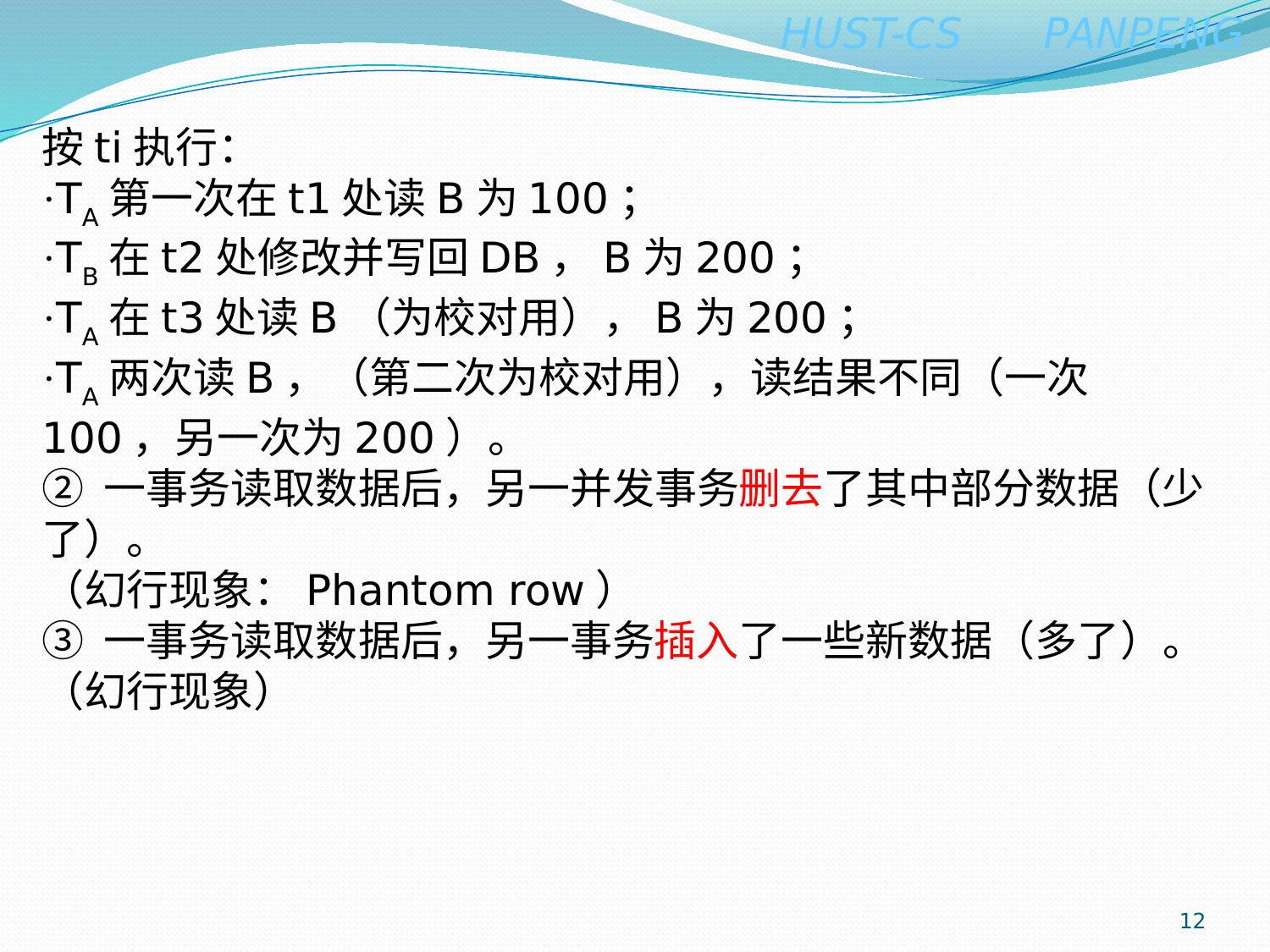

按ti执行：
·TA第一次在t1处读B为100；
·TB在t2处修改并写回DB，B为200；
·TA在t3处读B（为校对用），B为200；
·TA两次读B，（第二次为校对用），读结果不同（一次100，另一次为200）。
② 一事务读取数据后，另一并发事务删去了其中部分数据（少了）。
（幻行现象：Phantom row）
③ 一事务读取数据后，另一事务插入了一些新数据（多了）。
（幻行现象）
12